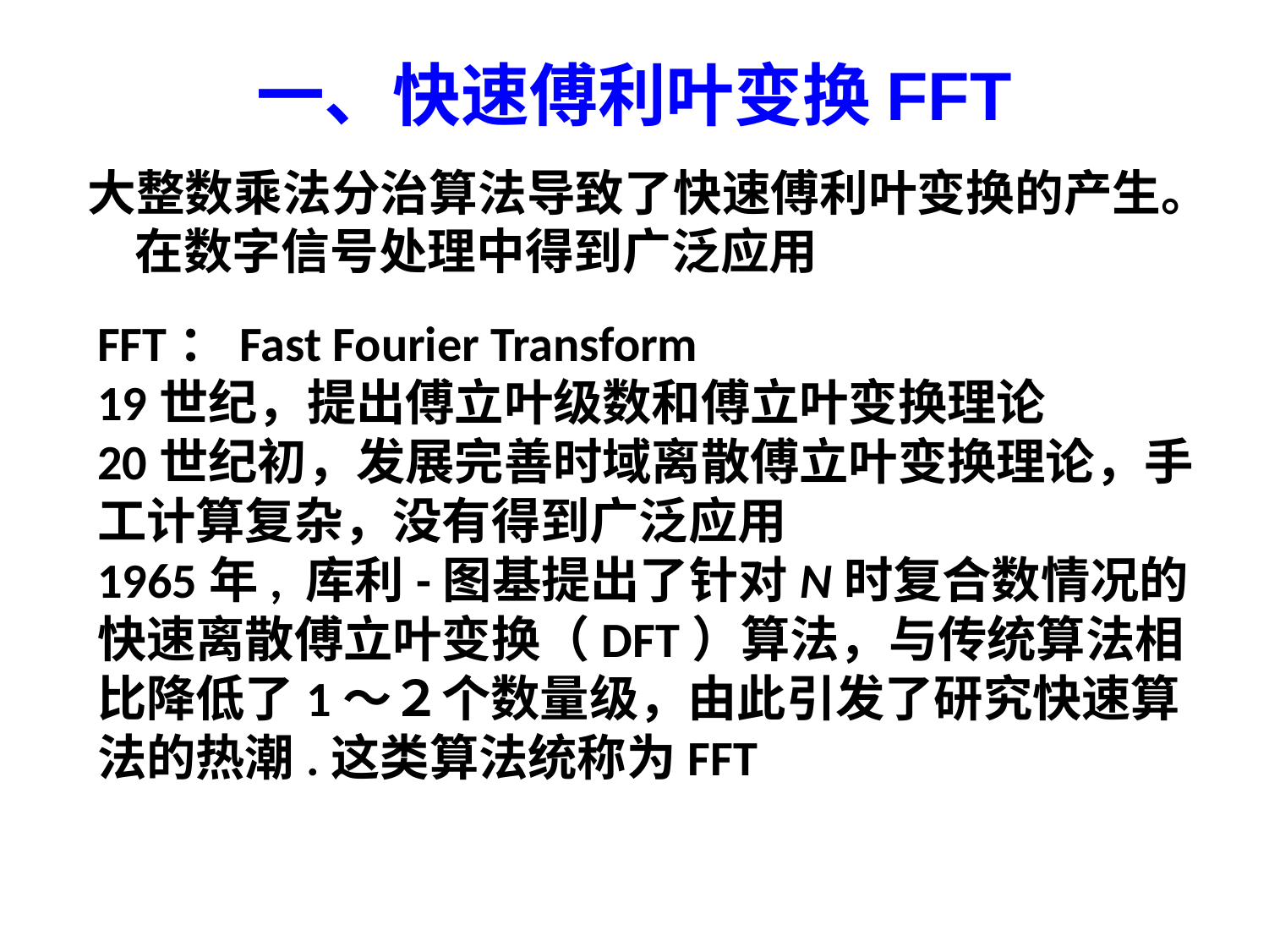

# 一、快速傅利叶变换FFT
大整数乘法分治算法导致了快速傅利叶变换的产生。在数字信号处理中得到广泛应用
FFT：Fast Fourier Transform
19世纪，提出傅立叶级数和傅立叶变换理论
20世纪初，发展完善时域离散傅立叶变换理论，手工计算复杂，没有得到广泛应用
1965年, 库利-图基提出了针对N时复合数情况的快速离散傅立叶变换（DFT）算法，与传统算法相比降低了1～２个数量级，由此引发了研究快速算法的热潮.这类算法统称为FFT